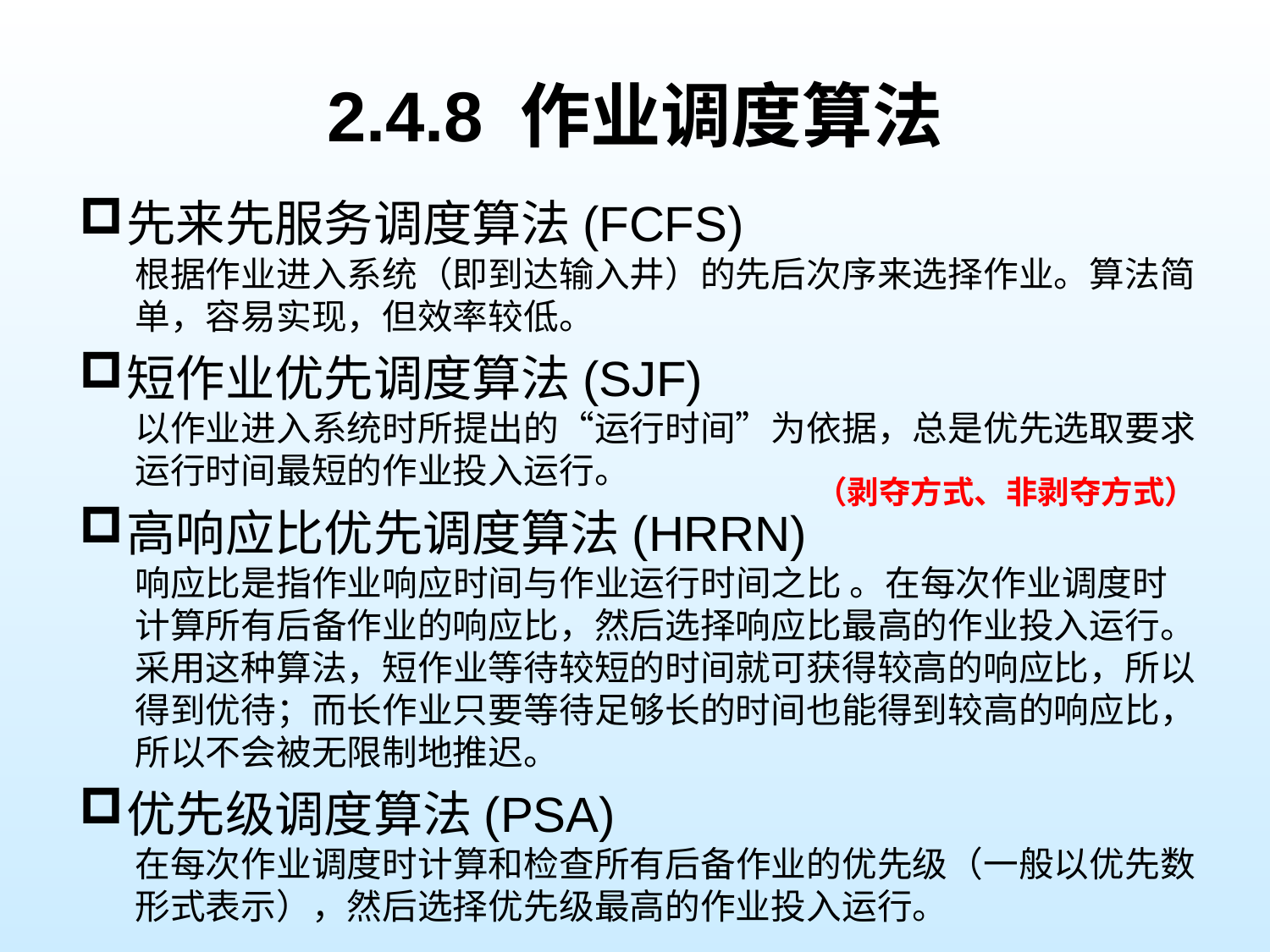

# 2.4.8 作业调度算法
先来先服务调度算法(FCFS)
根据作业进入系统（即到达输入井）的先后次序来选择作业。算法简单，容易实现，但效率较低。
短作业优先调度算法(SJF)
以作业进入系统时所提出的“运行时间”为依据，总是优先选取要求运行时间最短的作业投入运行。
高响应比优先调度算法(HRRN)
响应比是指作业响应时间与作业运行时间之比 。在每次作业调度时计算所有后备作业的响应比，然后选择响应比最高的作业投入运行。采用这种算法，短作业等待较短的时间就可获得较高的响应比，所以得到优待；而长作业只要等待足够长的时间也能得到较高的响应比，所以不会被无限制地推迟。
优先级调度算法(PSA)
在每次作业调度时计算和检查所有后备作业的优先级（一般以优先数形式表示），然后选择优先级最高的作业投入运行。
（剥夺方式、非剥夺方式）